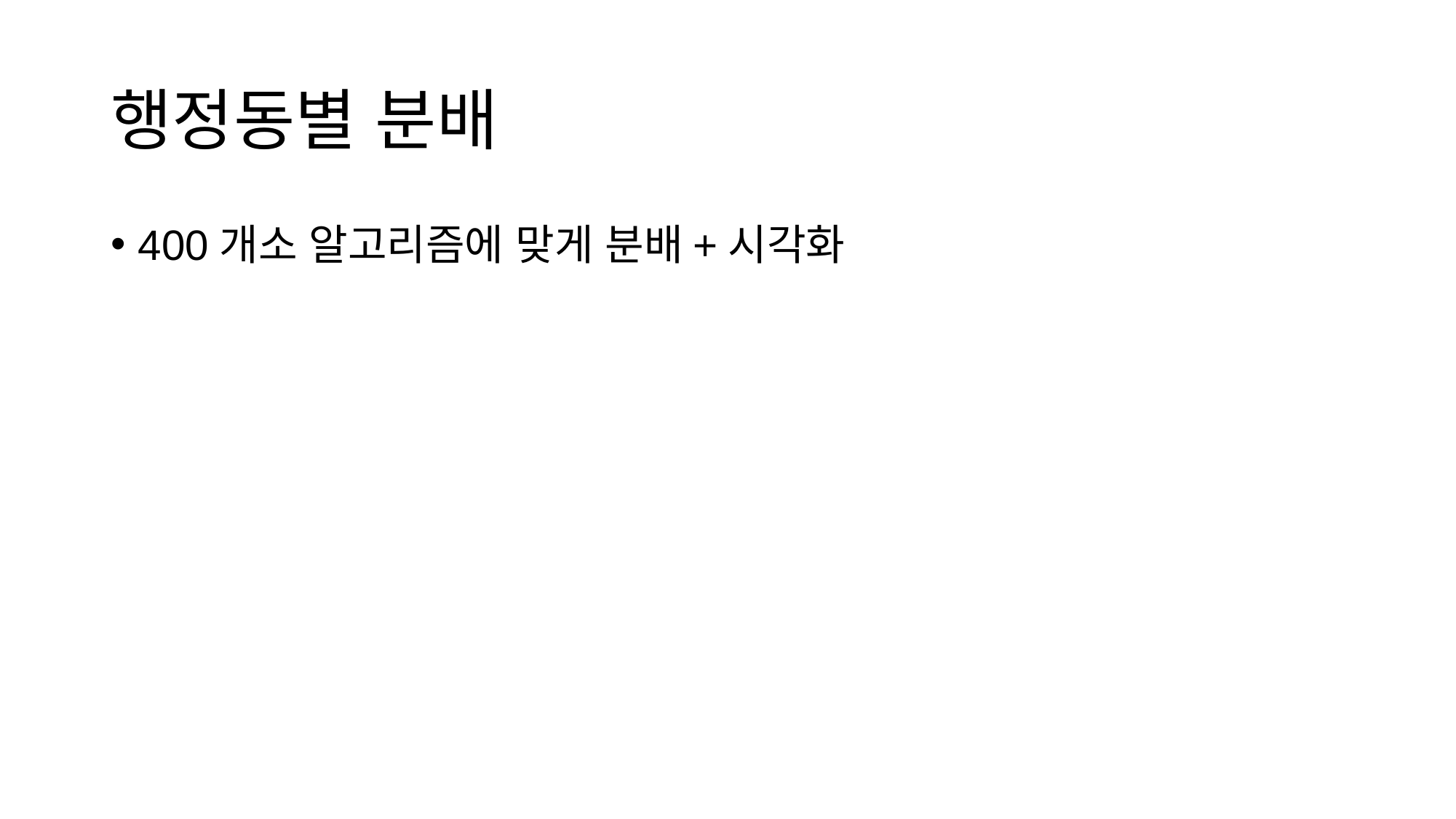

# 행정동별 분배
400개소 알고리즘에 맞게 분배+시각화